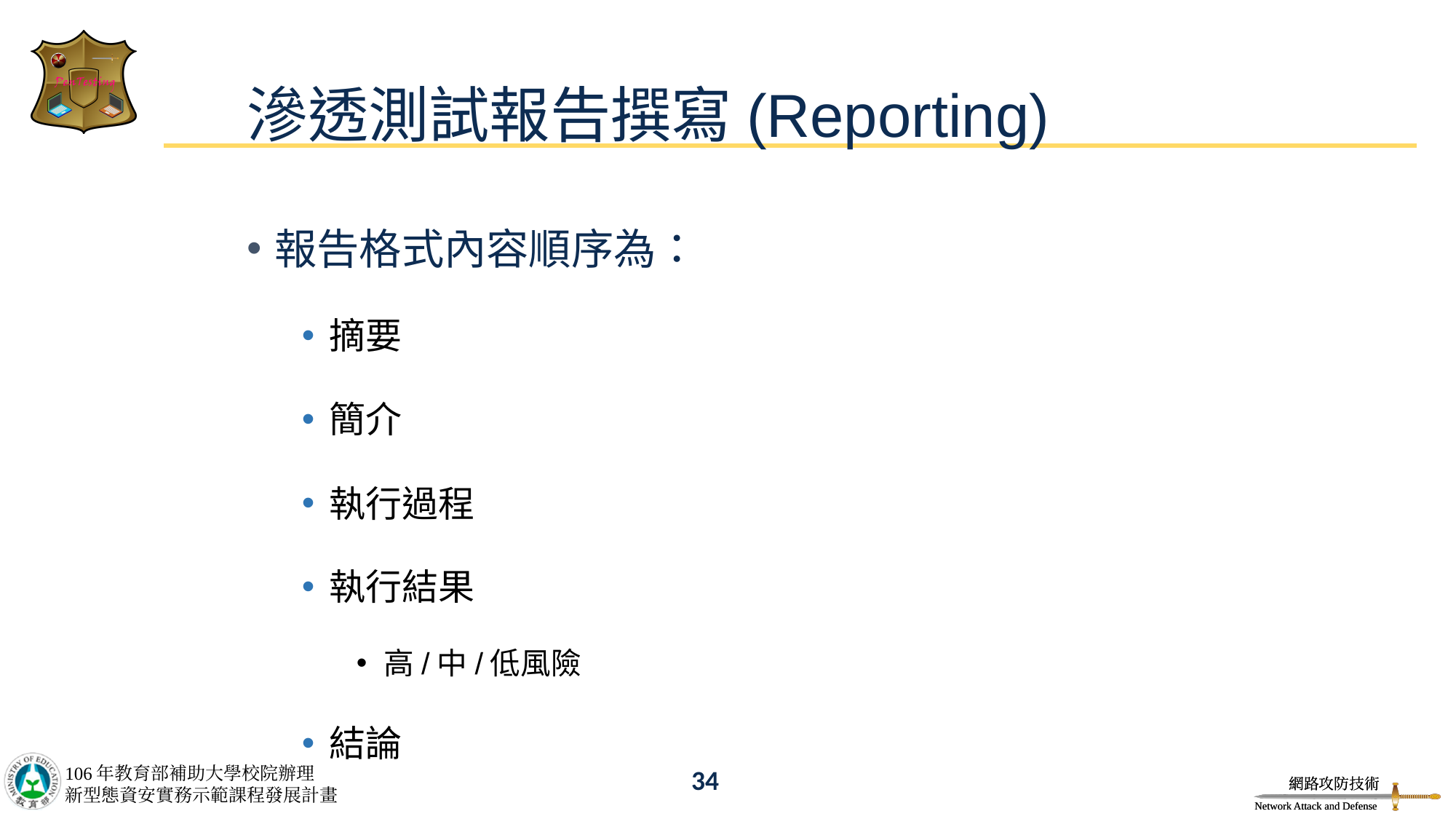

# 滲透測試報告撰寫(Reporting)
報告格式內容順序為：
摘要
簡介
執行過程
執行結果
高/中/低風險
結論